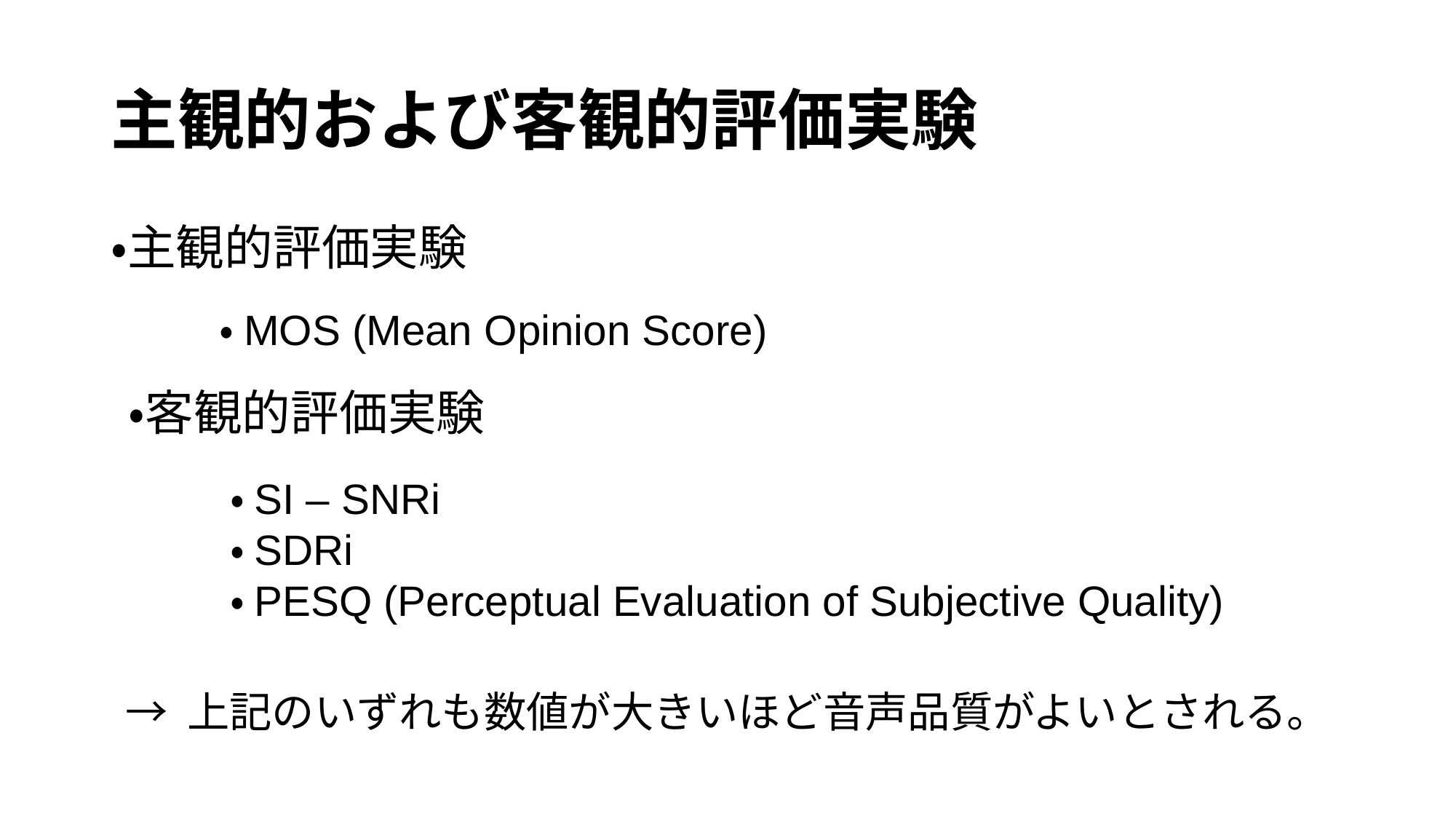

# 主観的および客観的評価実験
・主観的評価実験
・MOS (Mean Opinion Score)

・客観的評価実験
・SI – SNRi
・SDRi
・PESQ (Perceptual Evaluation of Subjective Quality)
→ 上記のいずれも数値が大きいほど音声品質がよいとされる。